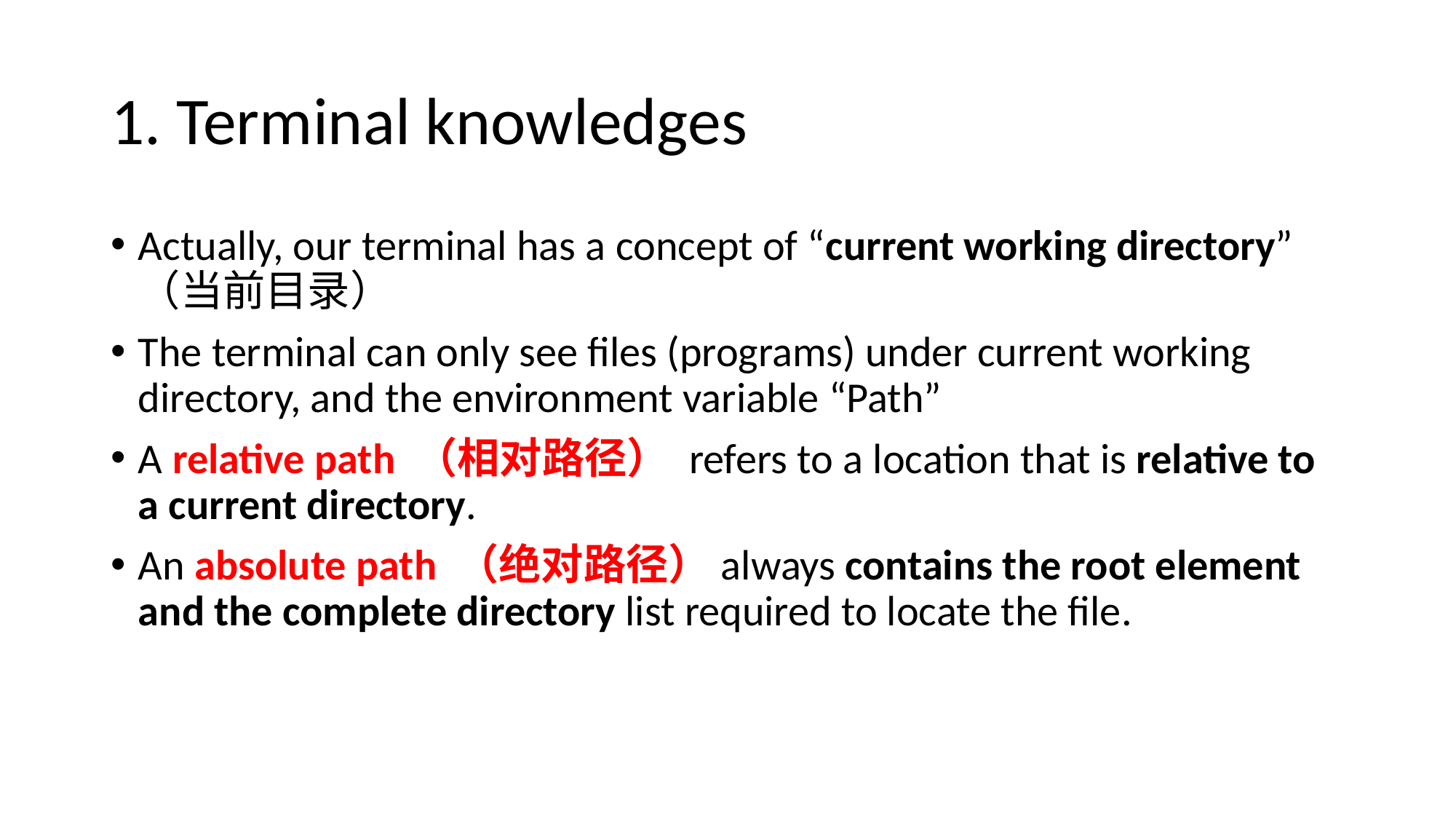

# 1. Terminal knowledges
Actually, our terminal has a concept of “current working directory” （当前目录）
The terminal can only see files (programs) under current working directory, and the environment variable “Path”
A relative path （相对路径） refers to a location that is relative to a current directory.
An absolute path （绝对路径）always contains the root element and the complete directory list required to locate the file.